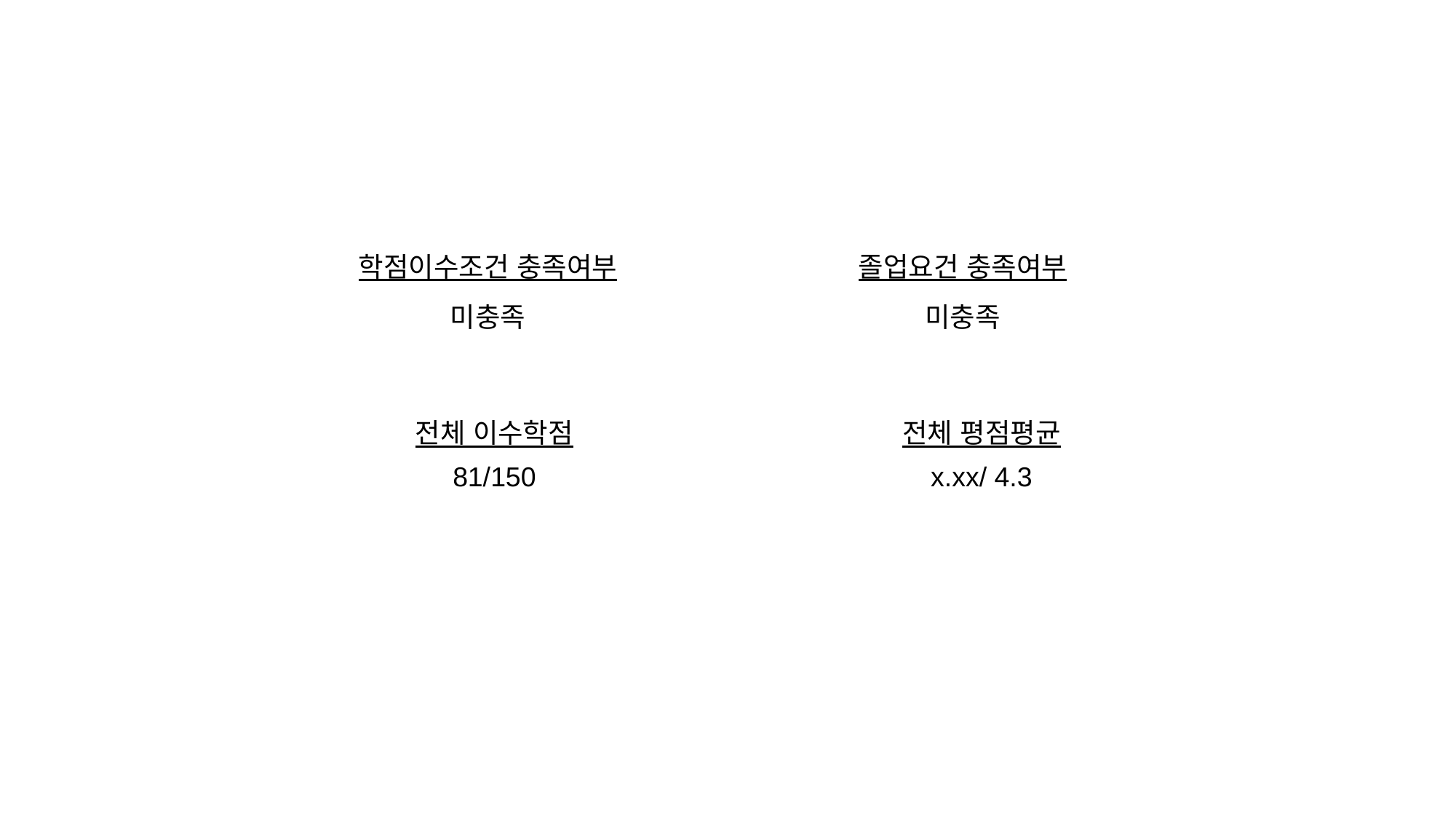

| 학점이수조건 충족여부 | 졸업요건 충족여부 |
| --- | --- |
| 미충족 | 미충족 |
| 전체 이수학점 | 전체 평점평균 |
| --- | --- |
| 81/150 | x.xx/ 4.3 |